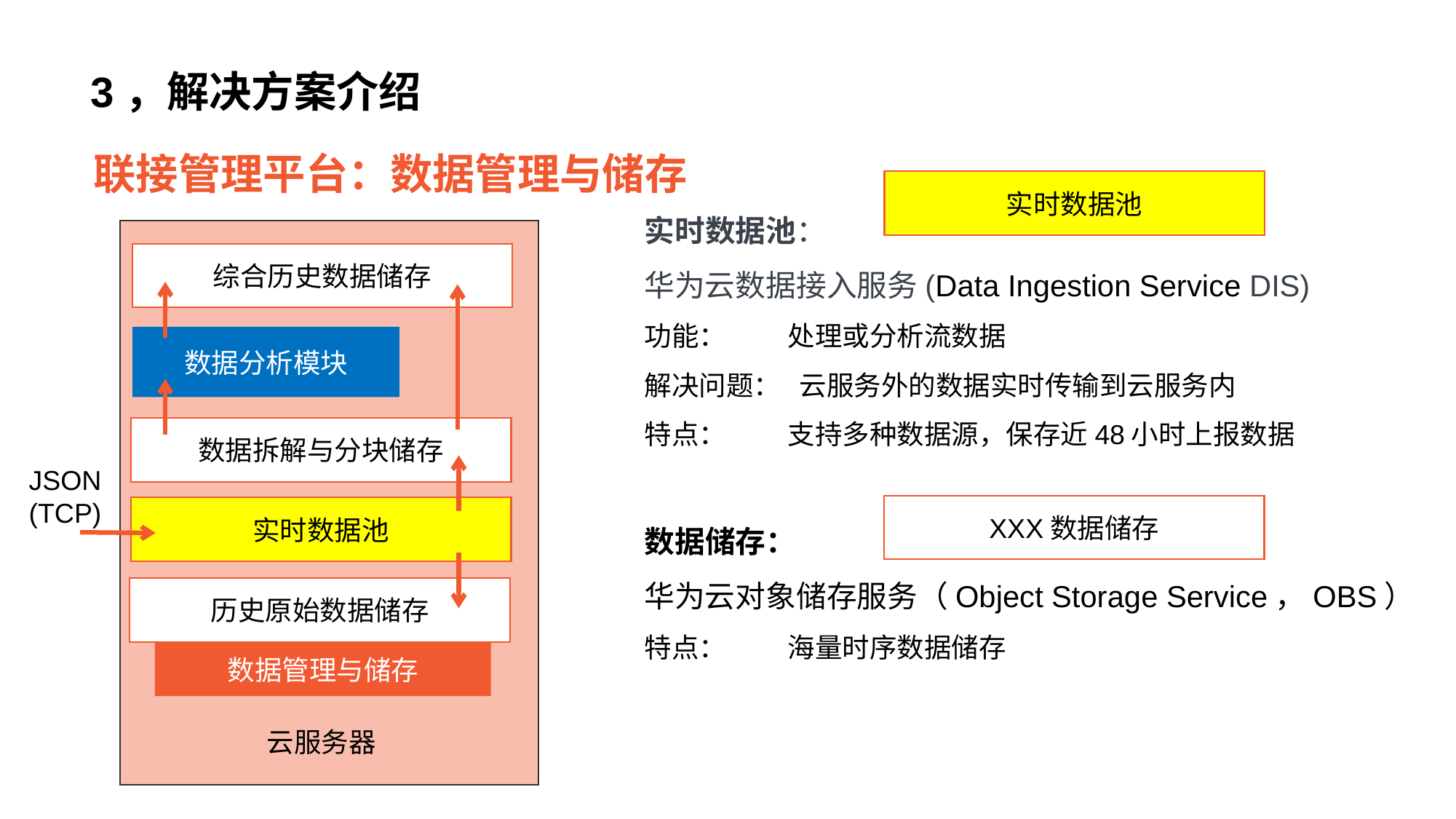

3，解决方案介绍
联接管理平台：数据管理与储存

实时数据池
实时数据池：
华为云数据接入服务(Data Ingestion Service DIS)
功能：          处理或分析流数据
解决问题：   云服务外的数据实时传输到云服务内
特点：          支持多种数据源，保存近48小时上报数据

数据储存：
华为云对象储存服务（Object Storage Service，OBS）
特点：          海量时序数据储存

综合历史数据储存
数据分析模块
数据拆解与分块储存
JSON
(TCP)

XXX数据储存
实时数据池
端数历史原始数据储存转换
数据管理与储存
云服务器